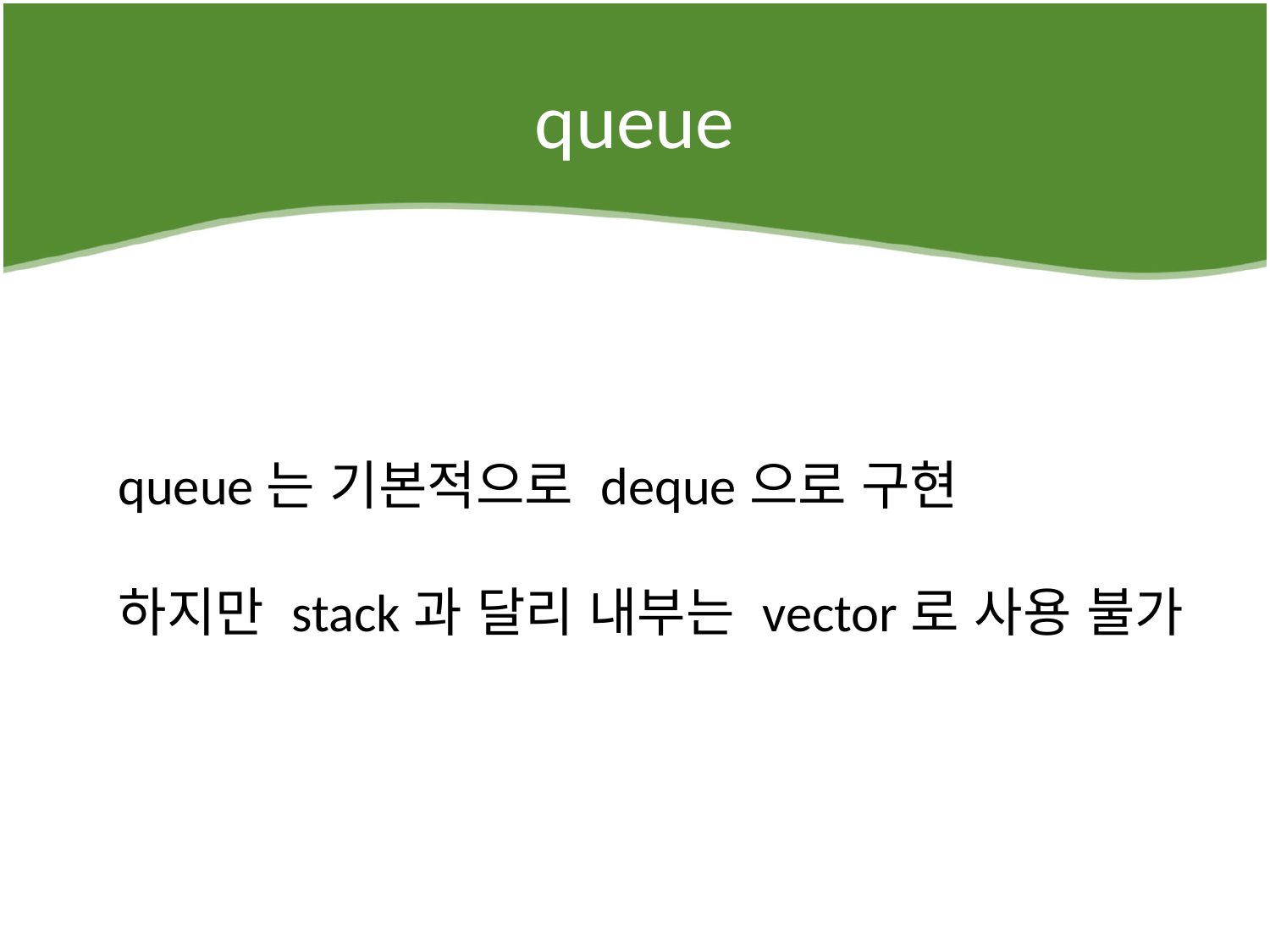

# queue
queue는 기본적으로 deque으로 구현

하지만 stack과 달리 내부는 vector로 사용 불가